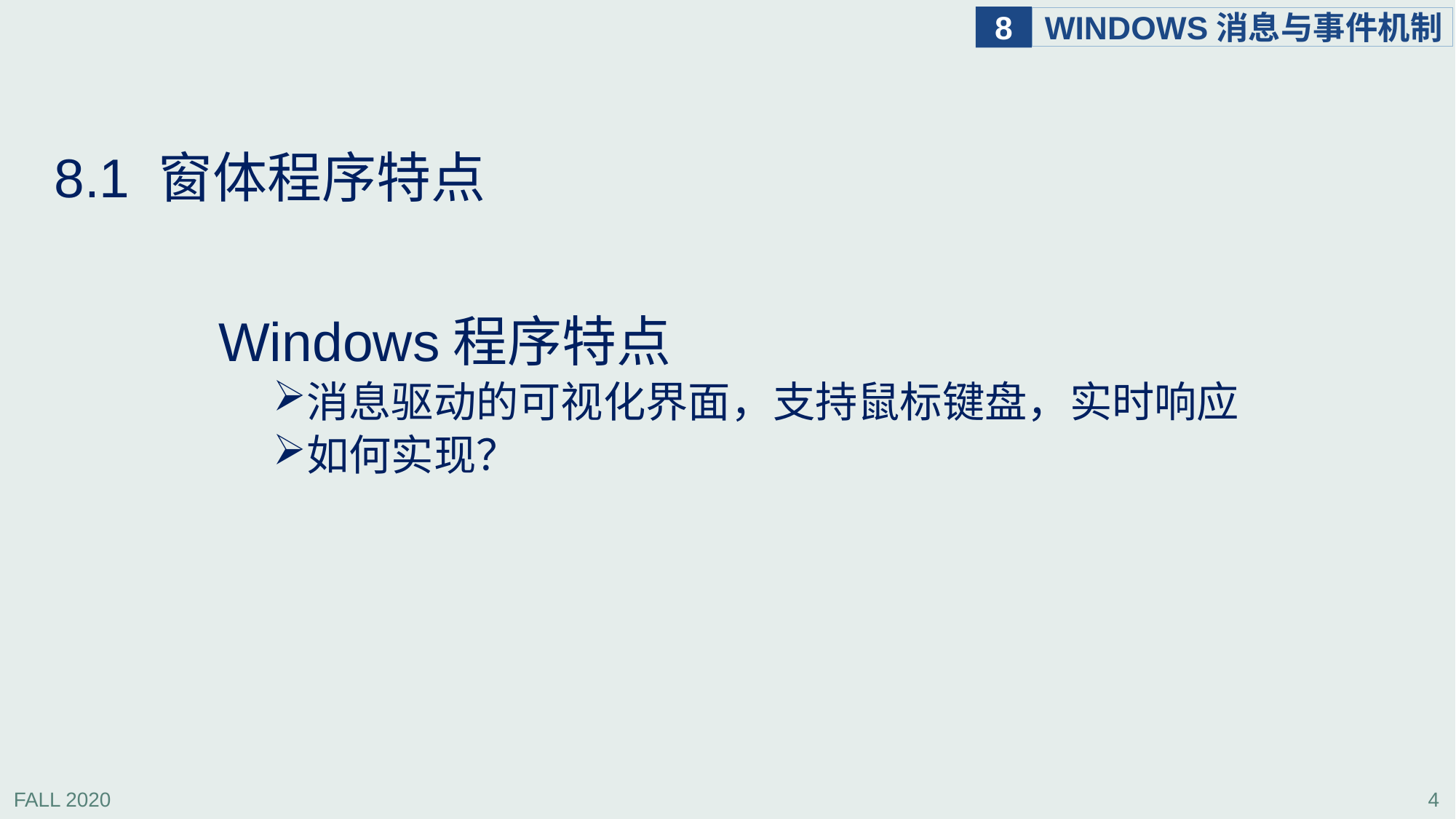

# 8.1 窗体程序特点
Windows程序特点
消息驱动的可视化界面，支持鼠标键盘，实时响应
如何实现？